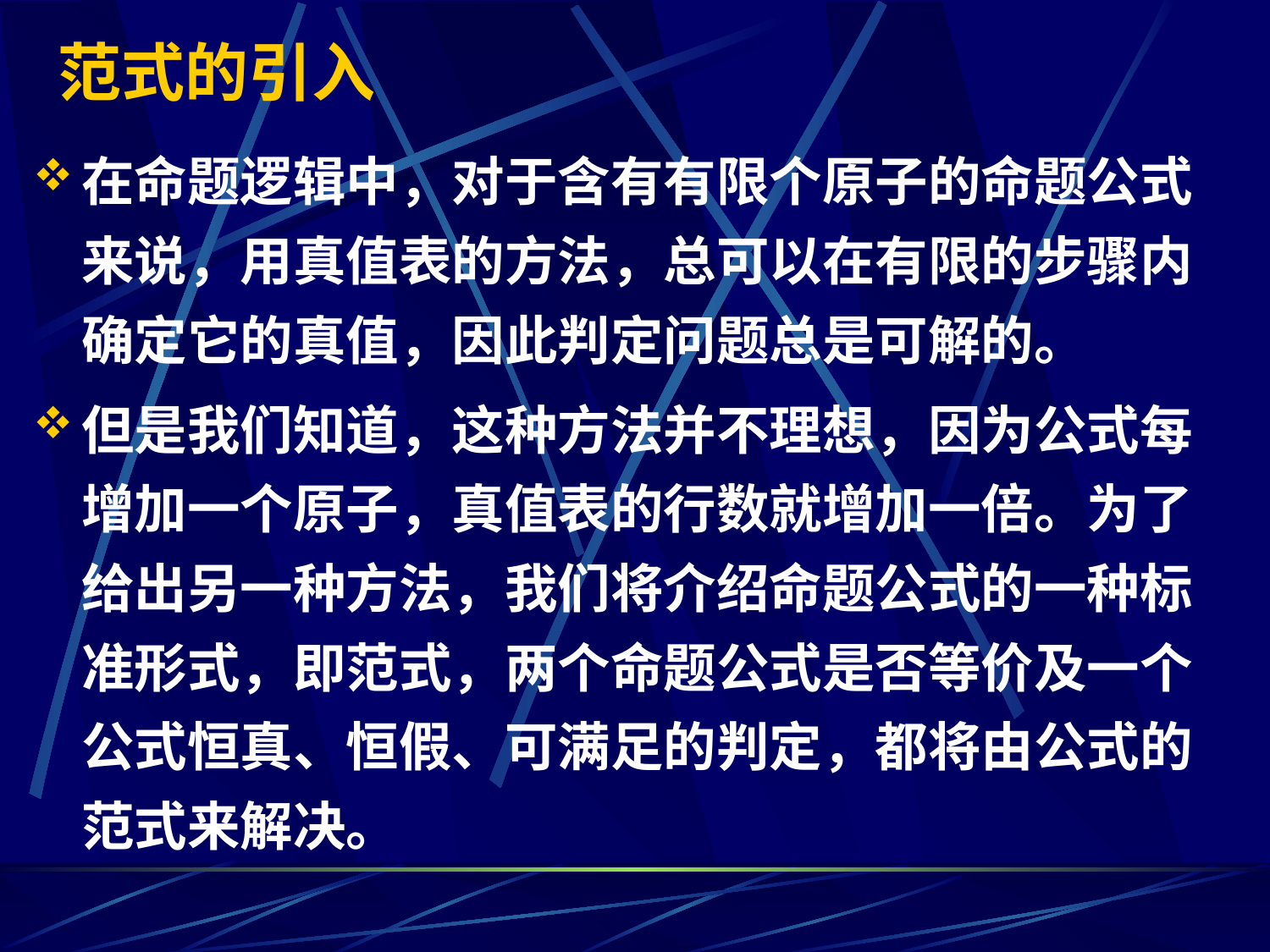

# 范式的引入
在命题逻辑中，对于含有有限个原子的命题公式来说，用真值表的方法，总可以在有限的步骤内确定它的真值，因此判定问题总是可解的。
但是我们知道，这种方法并不理想，因为公式每增加一个原子，真值表的行数就增加一倍。为了给出另一种方法，我们将介绍命题公式的一种标准形式，即范式，两个命题公式是否等价及一个公式恒真、恒假、可满足的判定，都将由公式的范式来解决。
89